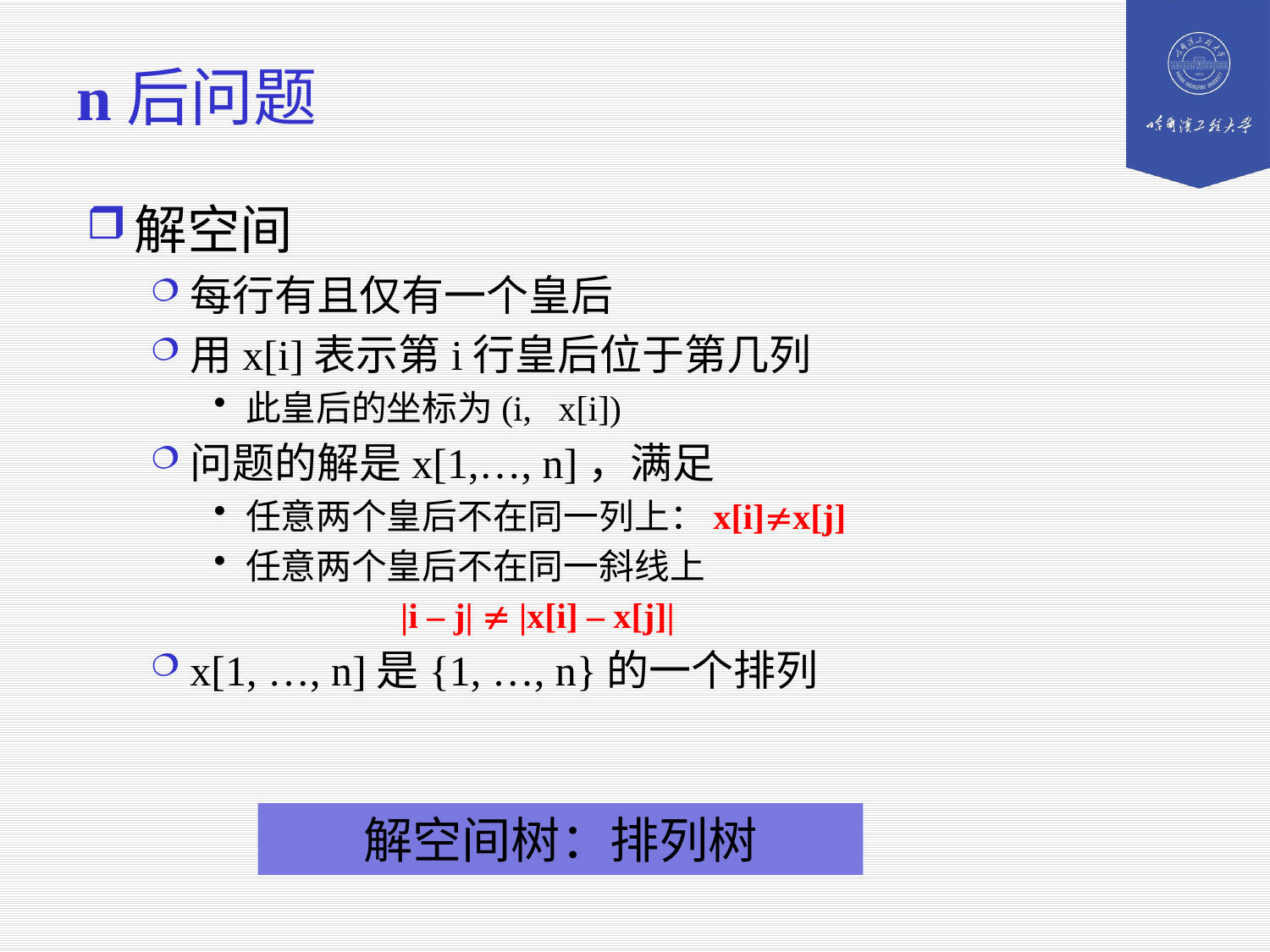

# n后问题
解空间
每行有且仅有一个皇后
用x[i]表示第i行皇后位于第几列
此皇后的坐标为(i,   x[i])
问题的解是x[1,…, n]，满足
任意两个皇后不在同一列上：x[i]≠x[j]
任意两个皇后不在同一斜线上
                     |i – j| ≠ |x[i] – x[j]|
x[1, …, n]是{1, …, n}的一个排列

解空间树：排列树